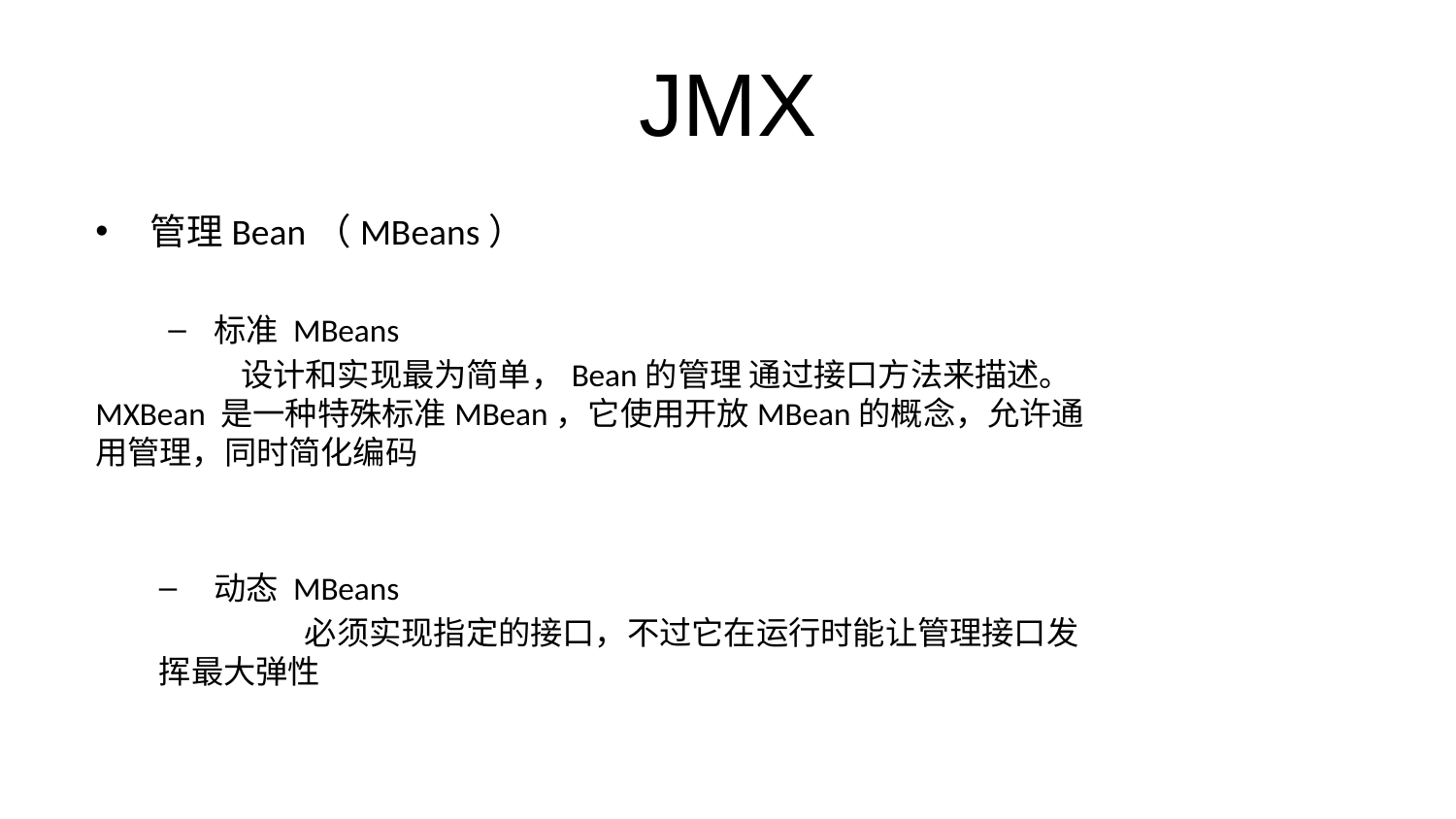

# JMX
管理Bean（MBeans）

标准 MBeans
	设计和实现最为简单，Bean的管理 通过接口方法来描述。MXBean 是一种特殊标准MBean，它使用开放MBean的概念，允许通用管理，同时简化编码

动态 MBeans
	必须实现指定的接口，不过它在运行时能让管理接口发挥最大弹性